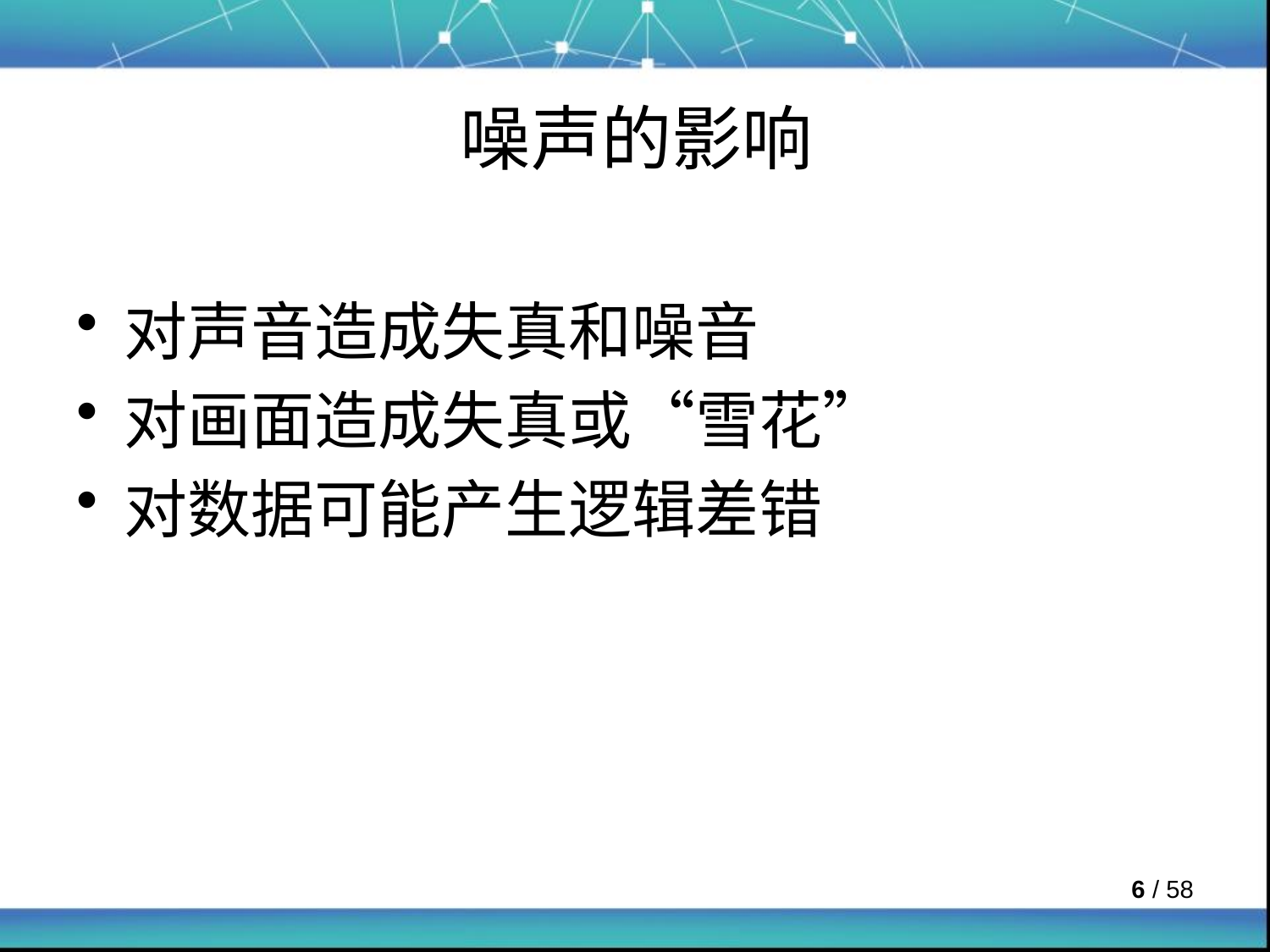

# 噪声的影响

对声音造成失真和噪音
对画面造成失真或“雪花”
对数据可能产生逻辑差错

6 / 58